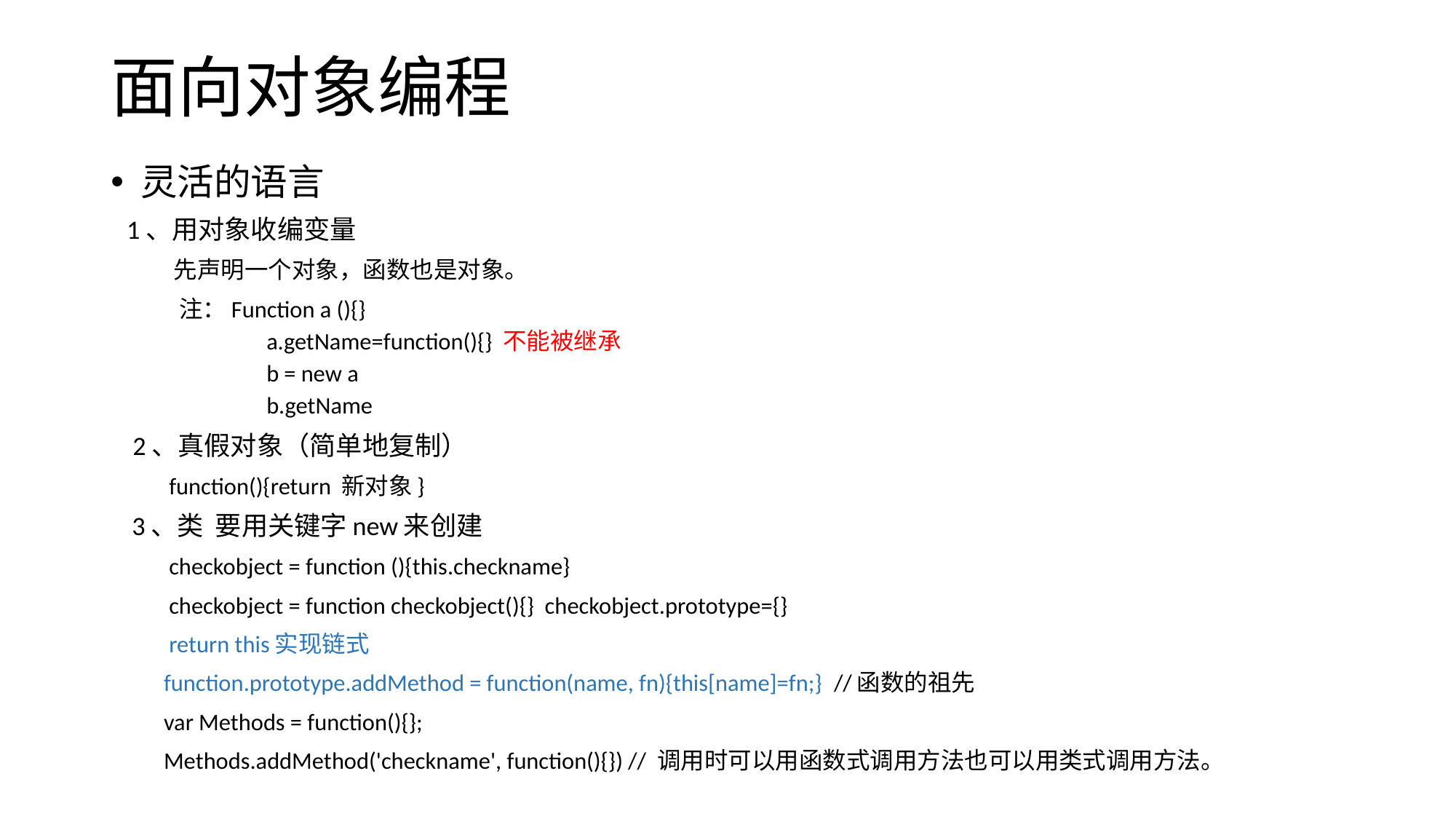

# 面向对象编程
灵活的语言
   1、用对象收编变量
           先声明一个对象，函数也是对象。
            注：Function a (){}
       a.getName=function(){} 不能被继承
       b = new a
       b.getName
    2、真假对象（简单地复制）
           function(){return 新对象}
    3、类  要用关键字new来创建
           checkobject = function (){this.checkname}
           checkobject = function checkobject(){}  checkobject.prototype={}
           return this实现链式
          function.prototype.addMethod = function(name, fn){this[name]=fn;}  //函数的祖先
          var Methods = function(){};
          Methods.addMethod('checkname', function(){}) // 调用时可以用函数式调用方法也可以用类式调用方法。